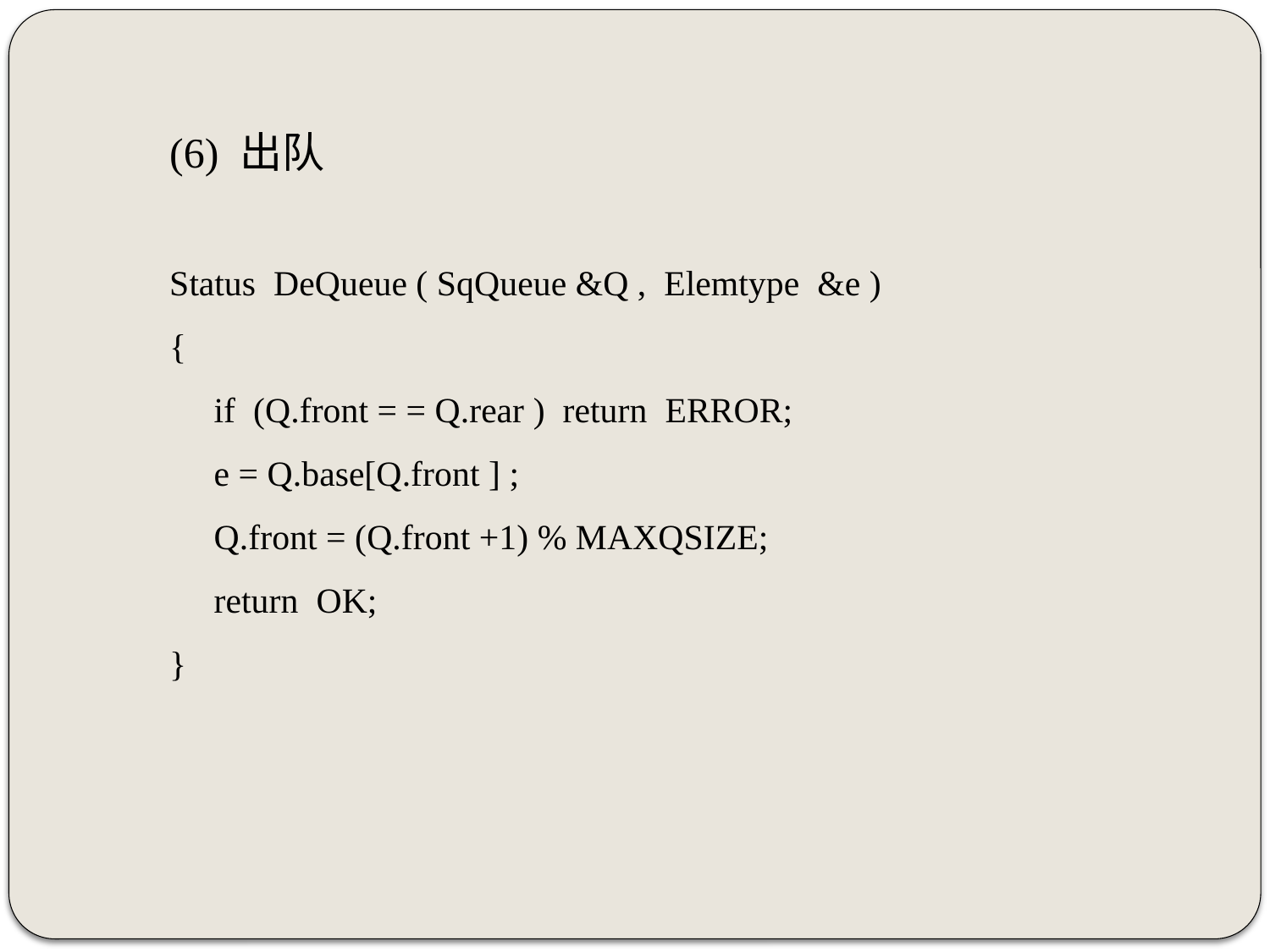

(6) 出队

Status  DeQueue ( SqQueue &Q ,  Elemtype  &e )
{
     if  (Q.front = = Q.rear )  return  ERROR;
     e = Q.base[Q.front ] ;
     Q.front = (Q.front +1) % MAXQSIZE;
     return  OK;
}